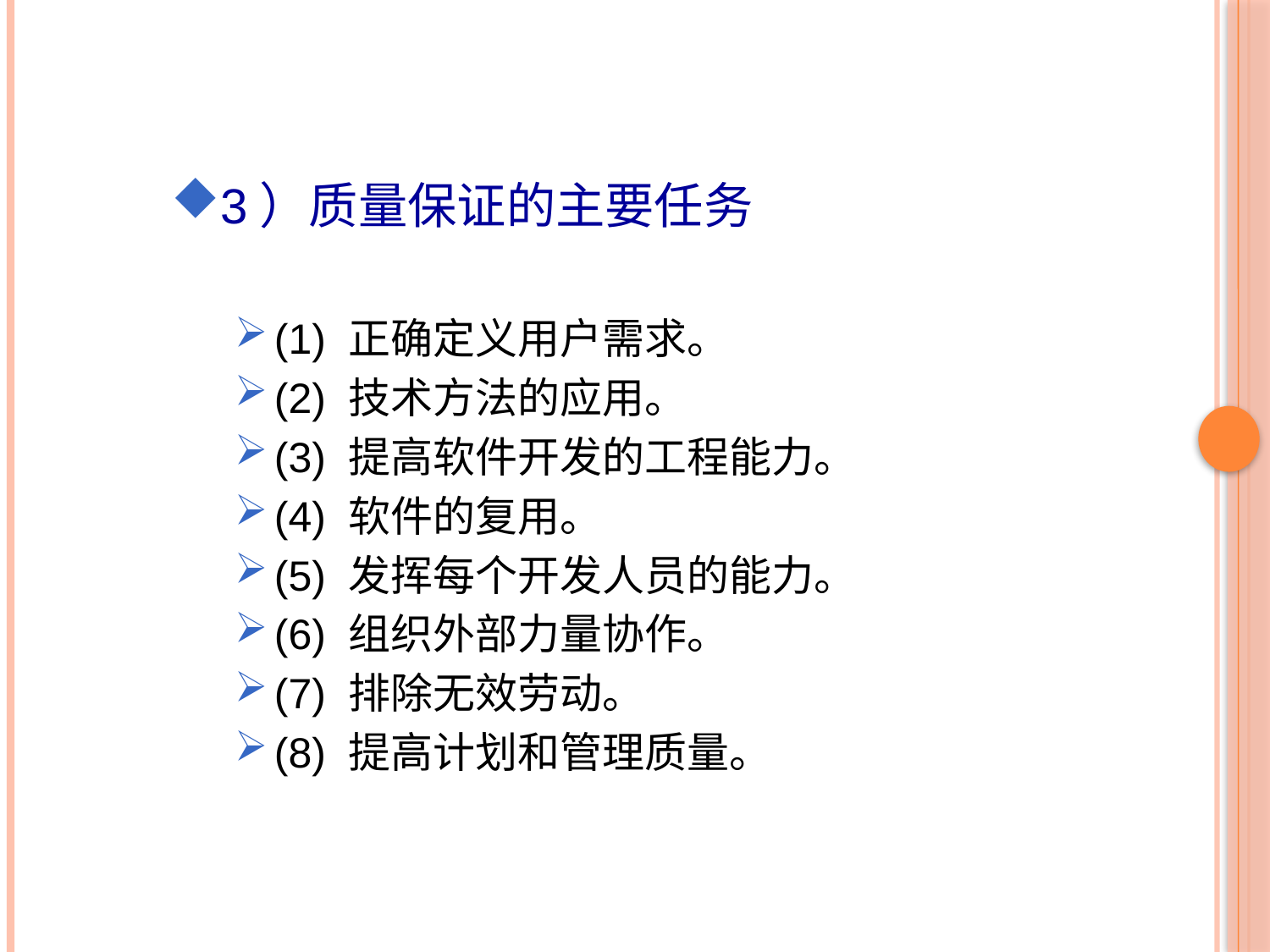

3）质量保证的主要任务

(1) 正确定义用户需求。
(2) 技术方法的应用。
(3) 提高软件开发的工程能力。
(4) 软件的复用。
(5) 发挥每个开发人员的能力。
(6) 组织外部力量协作。
(7) 排除无效劳动。
(8) 提高计划和管理质量。